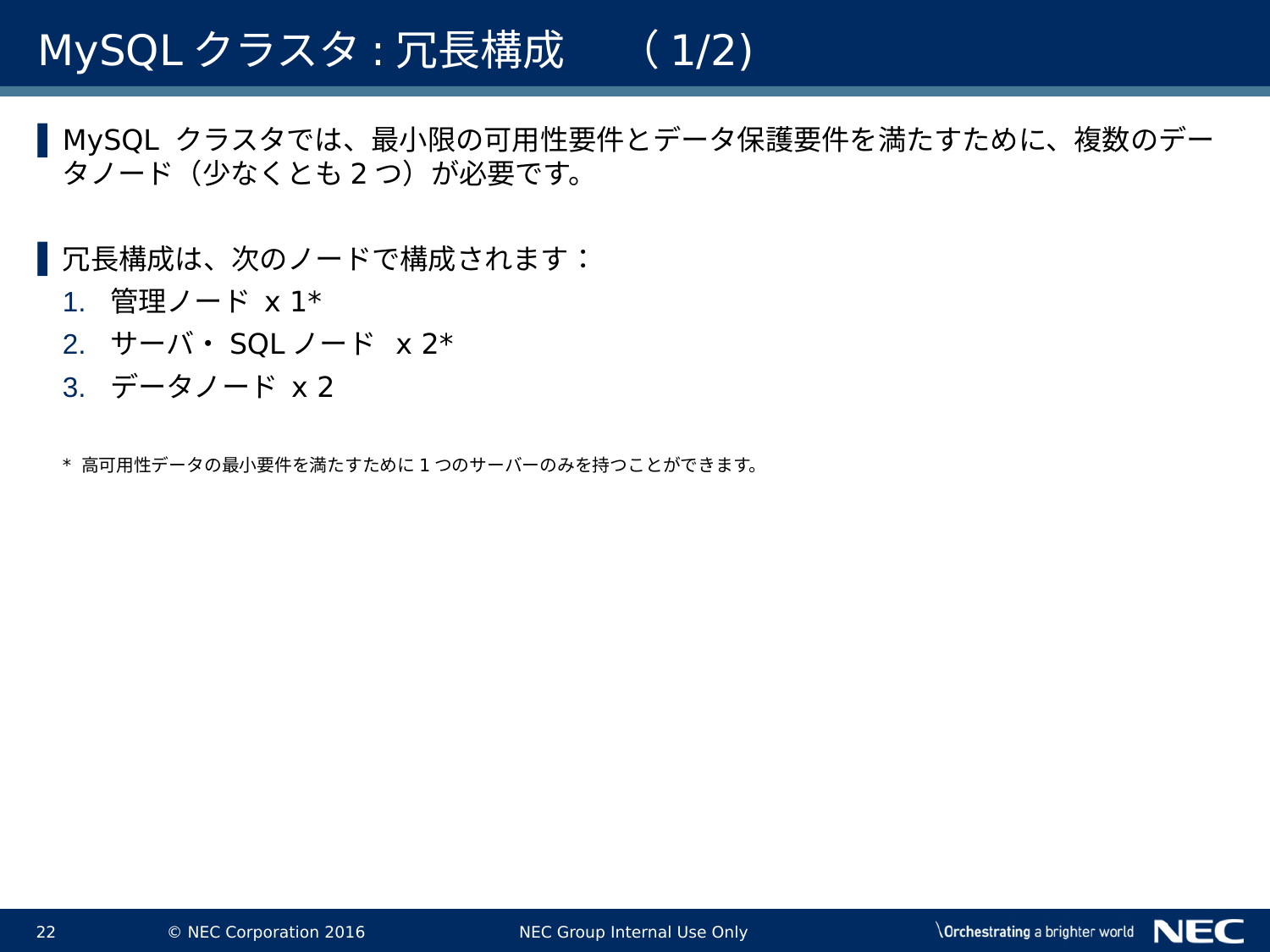

# MySQLクラスタ:冗長構成 　（1/2)
MySQL クラスタでは、最小限の可用性要件とデータ保護要件を満たすために、複数のデータノード（少なくとも2つ）が必要です。

冗長構成は、次のノードで構成されます：
管理ノード x 1*
サーバ・SQLノード  x 2*
データノード x 2

* 高可用性データの最小要件を満たすために1つのサーバーのみを持つことができます。